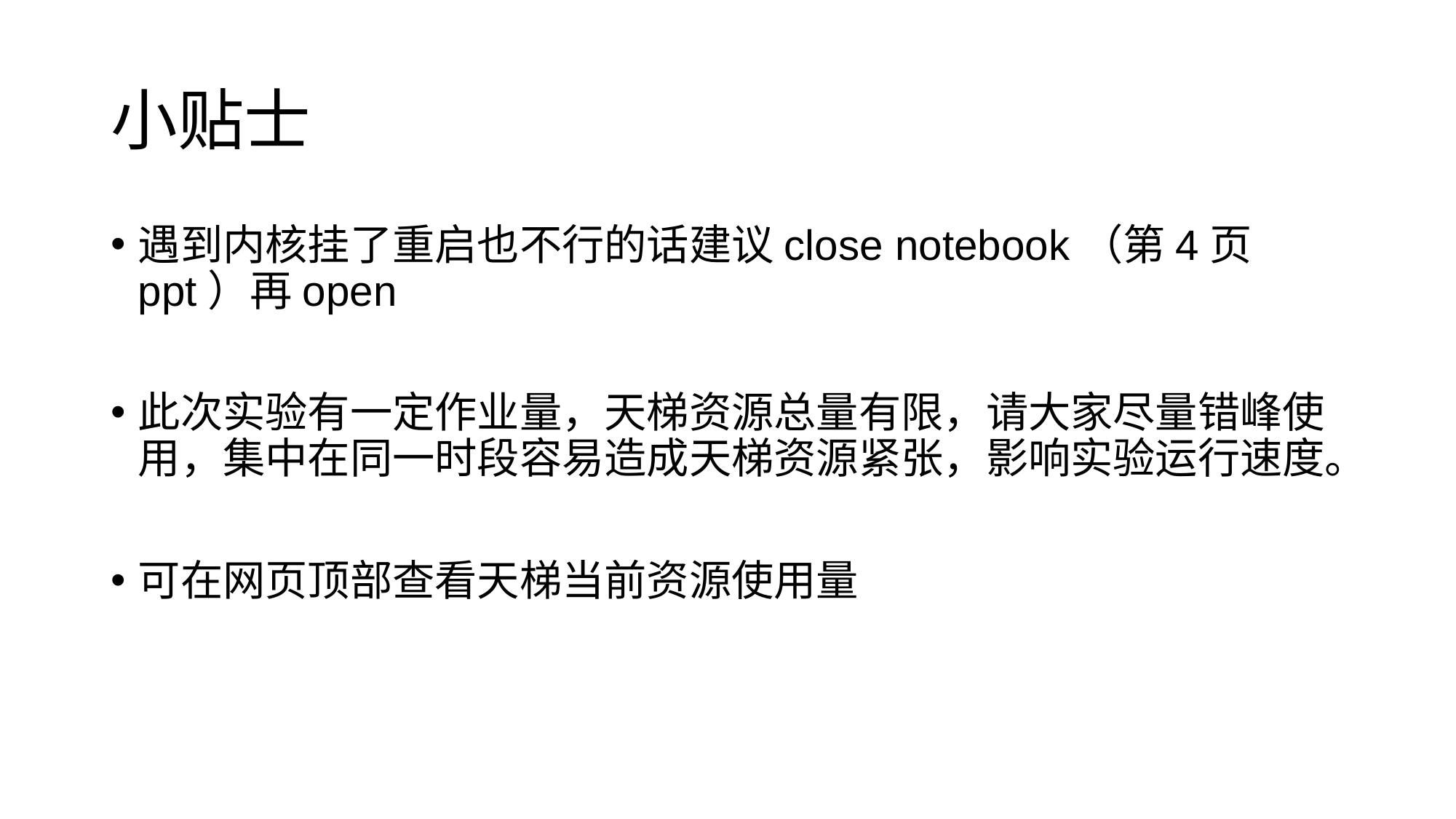

# 小贴士
遇到内核挂了重启也不行的话建议close notebook（第4页ppt）再open

此次实验有一定作业量，天梯资源总量有限，请大家尽量错峰使用，集中在同一时段容易造成天梯资源紧张，影响实验运行速度。

可在网页顶部查看天梯当前资源使用量